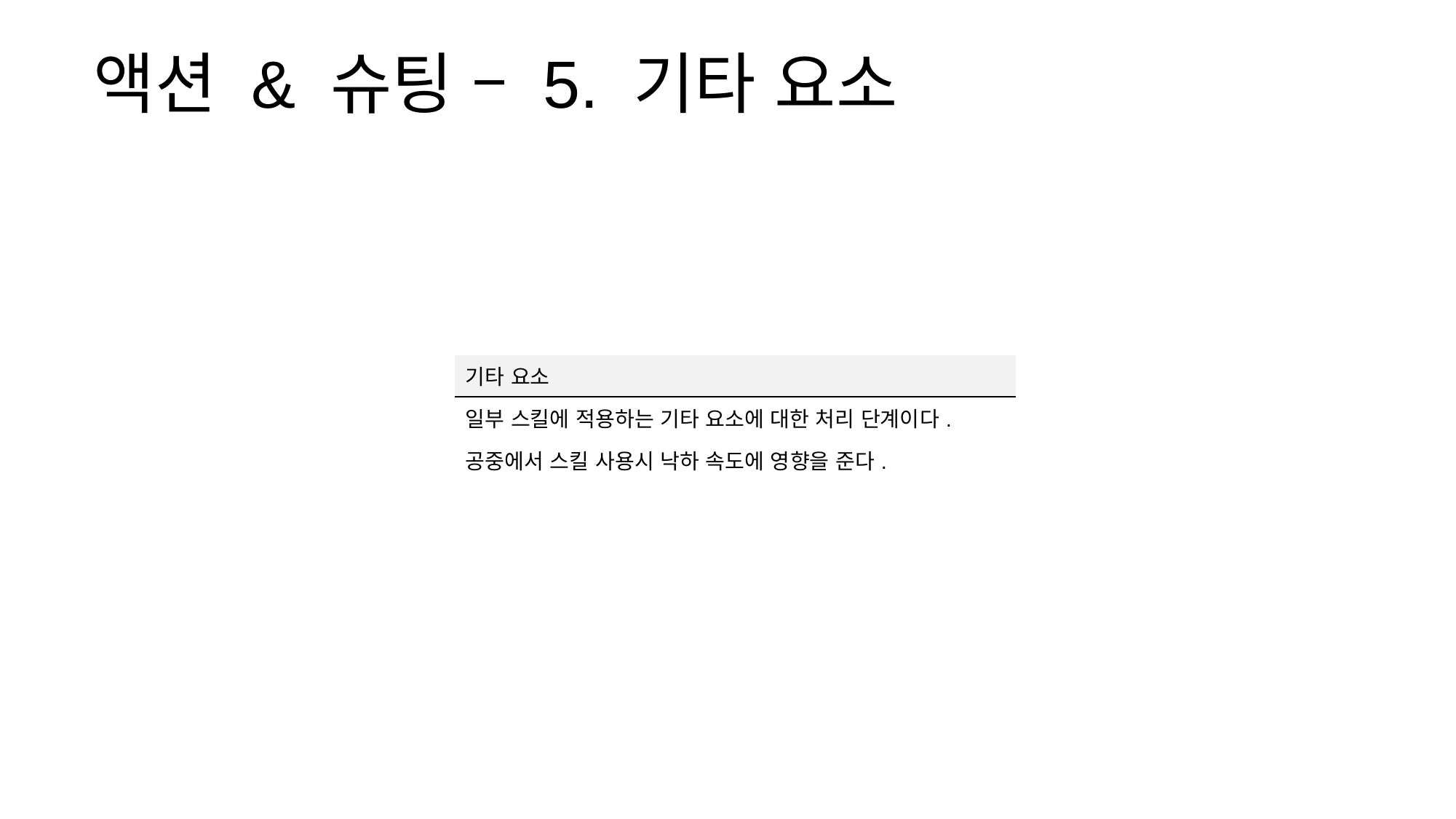

액션 & 슈팅 – 5. 기타 요소
| 기타 요소 |
| --- |
| 일부 스킬에 적용하는 기타 요소에 대한 처리 단계이다. |
| 공중에서 스킬 사용시 낙하 속도에 영향을 준다. |